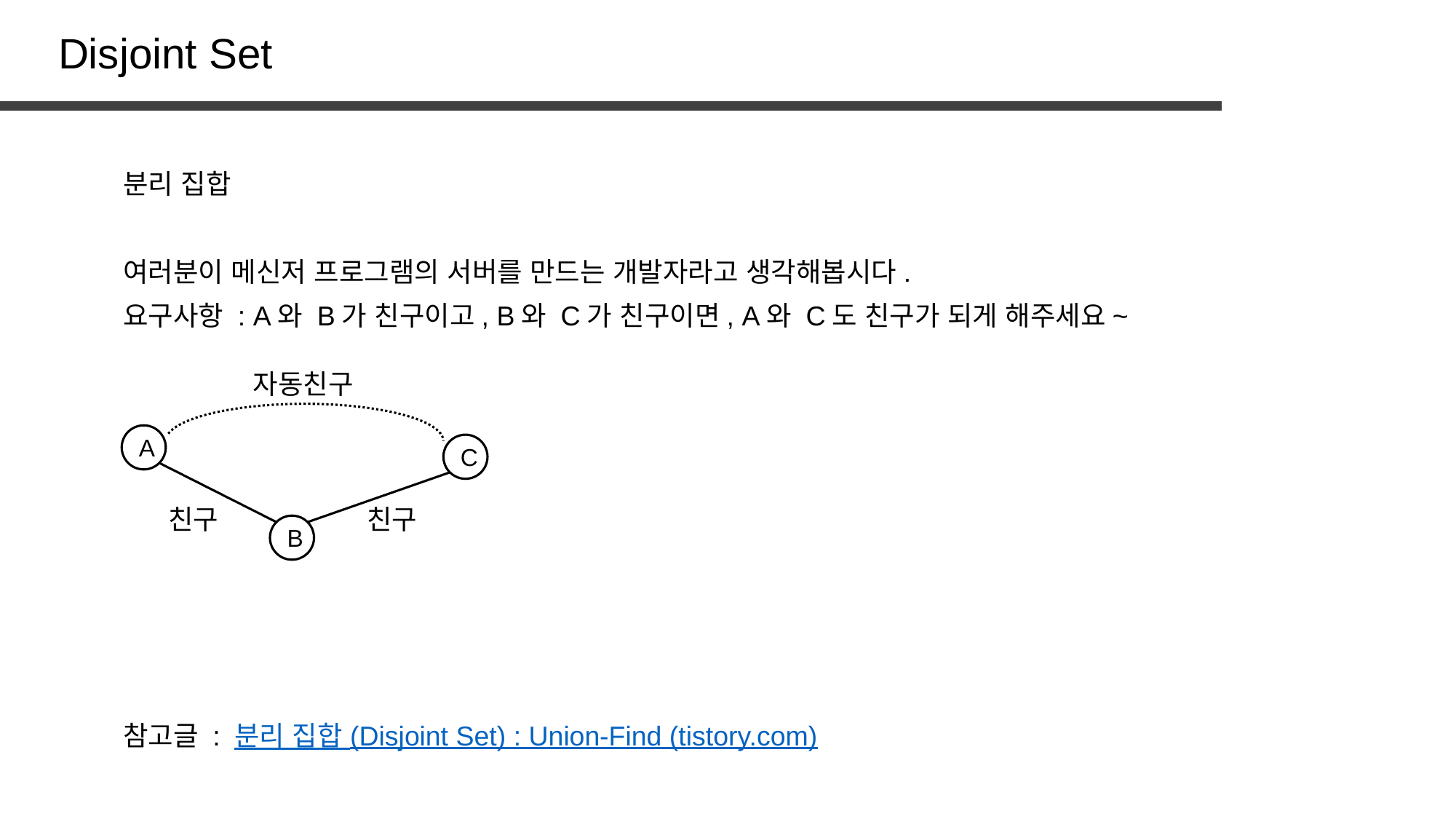

Disjoint Set
분리 집합
여러분이 메신저 프로그램의 서버를 만드는 개발자라고 생각해봅시다.
요구사항 : A와 B가 친구이고, B와 C가 친구이면, A와 C도 친구가 되게 해주세요~
자동친구

A
C
친구
친구
B
참고글 : 분리 집합 (Disjoint Set) : Union-Find (tistory.com)